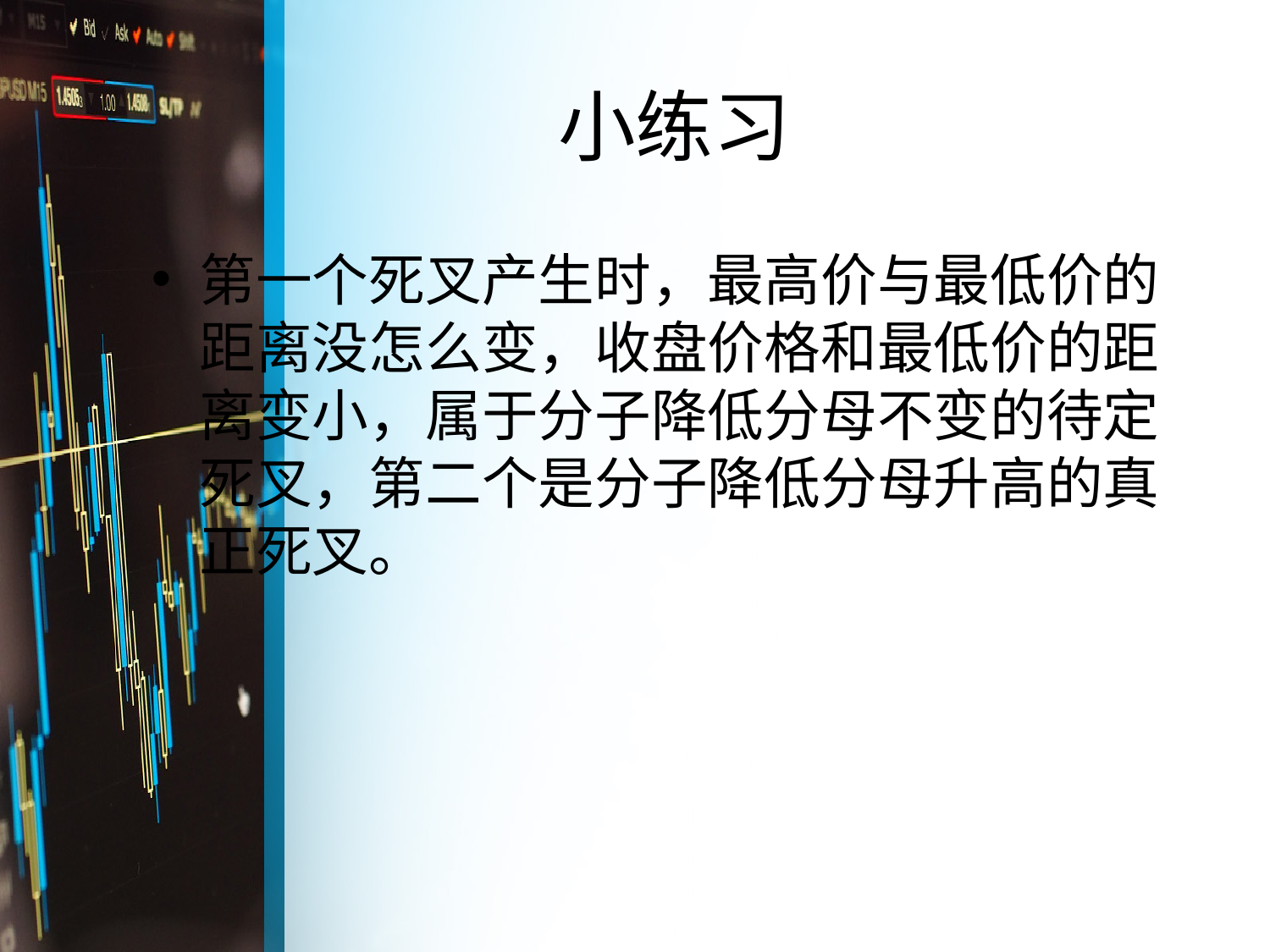

# 小练习
第一个死叉产生时，最高价与最低价的距离没怎么变，收盘价格和最低价的距离变小，属于分子降低分母不变的待定死叉，第二个是分子降低分母升高的真正死叉。